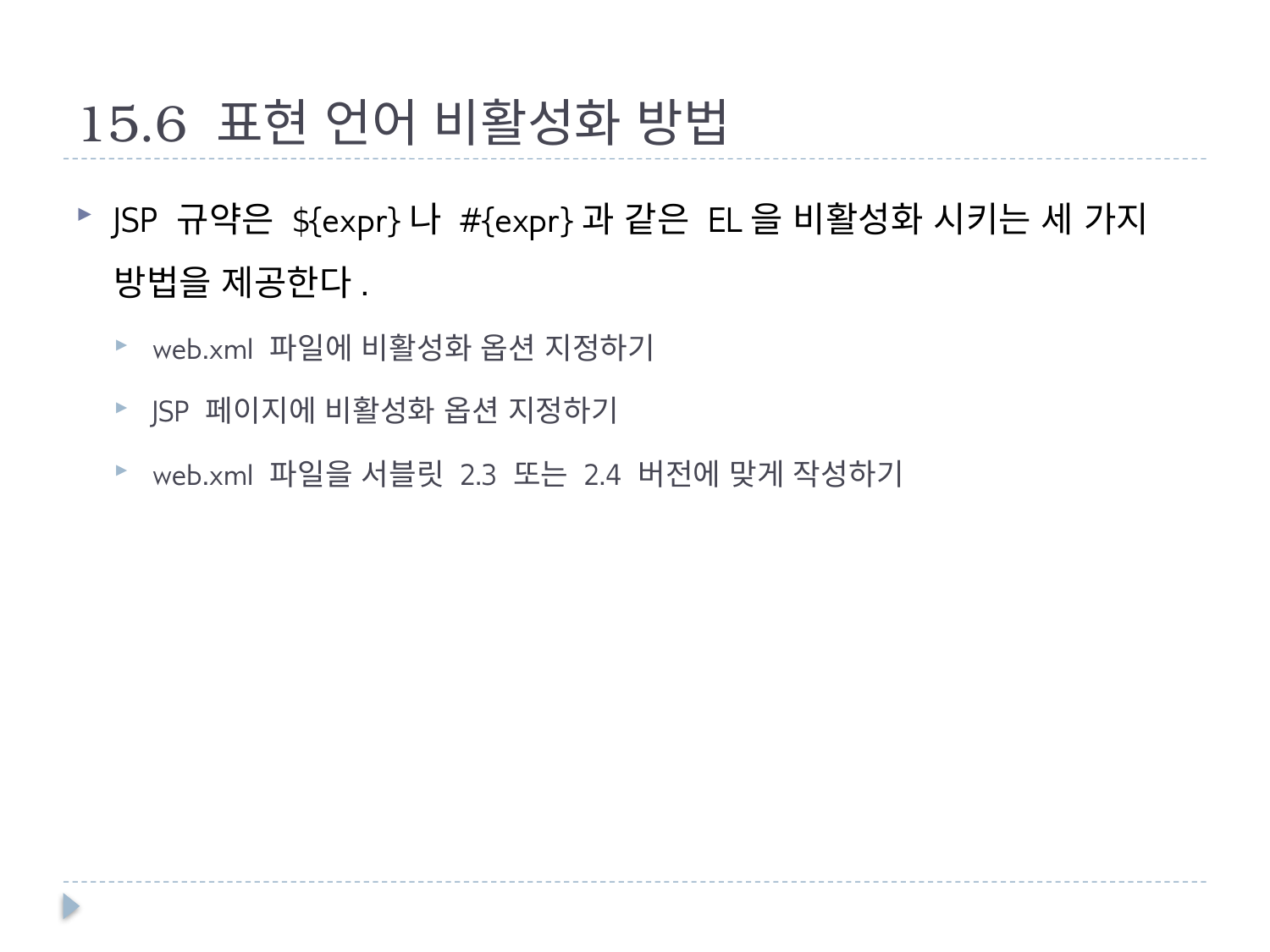

# 15.6 표현 언어 비활성화 방법
JSP 규약은 ${expr}나 #{expr}과 같은 EL을 비활성화 시키는 세 가지 방법을 제공한다.
web.xml 파일에 비활성화 옵션 지정하기
JSP 페이지에 비활성화 옵션 지정하기
web.xml 파일을 서블릿 2.3 또는 2.4 버전에 맞게 작성하기